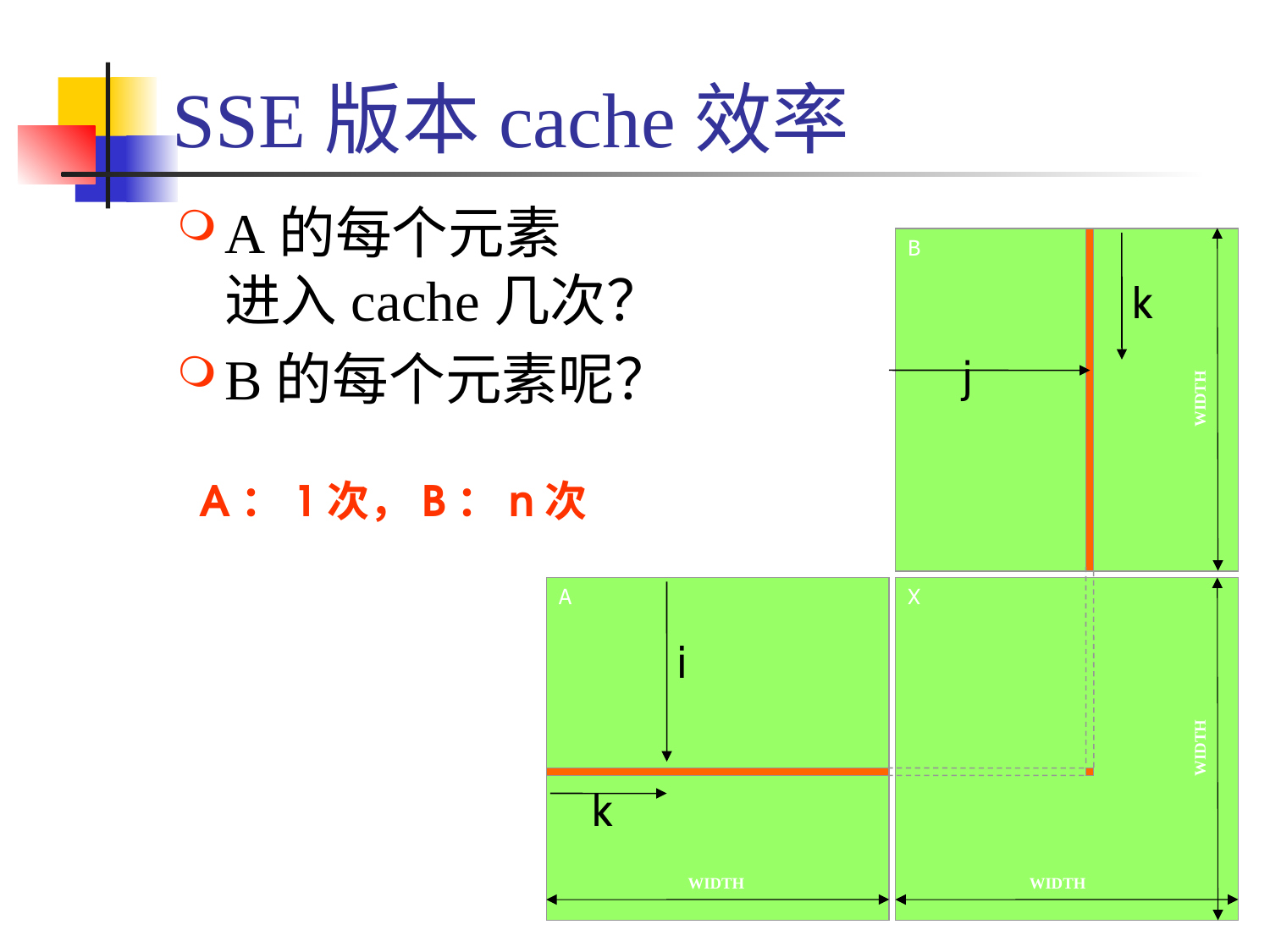

# SSE版本cache效率
A的每个元素
进入cache几次？
B的每个元素呢？

B

k
j

WIDTH
A：1次，B：n次

A
X

i
WIDTH

k

WIDTH
WIDTH